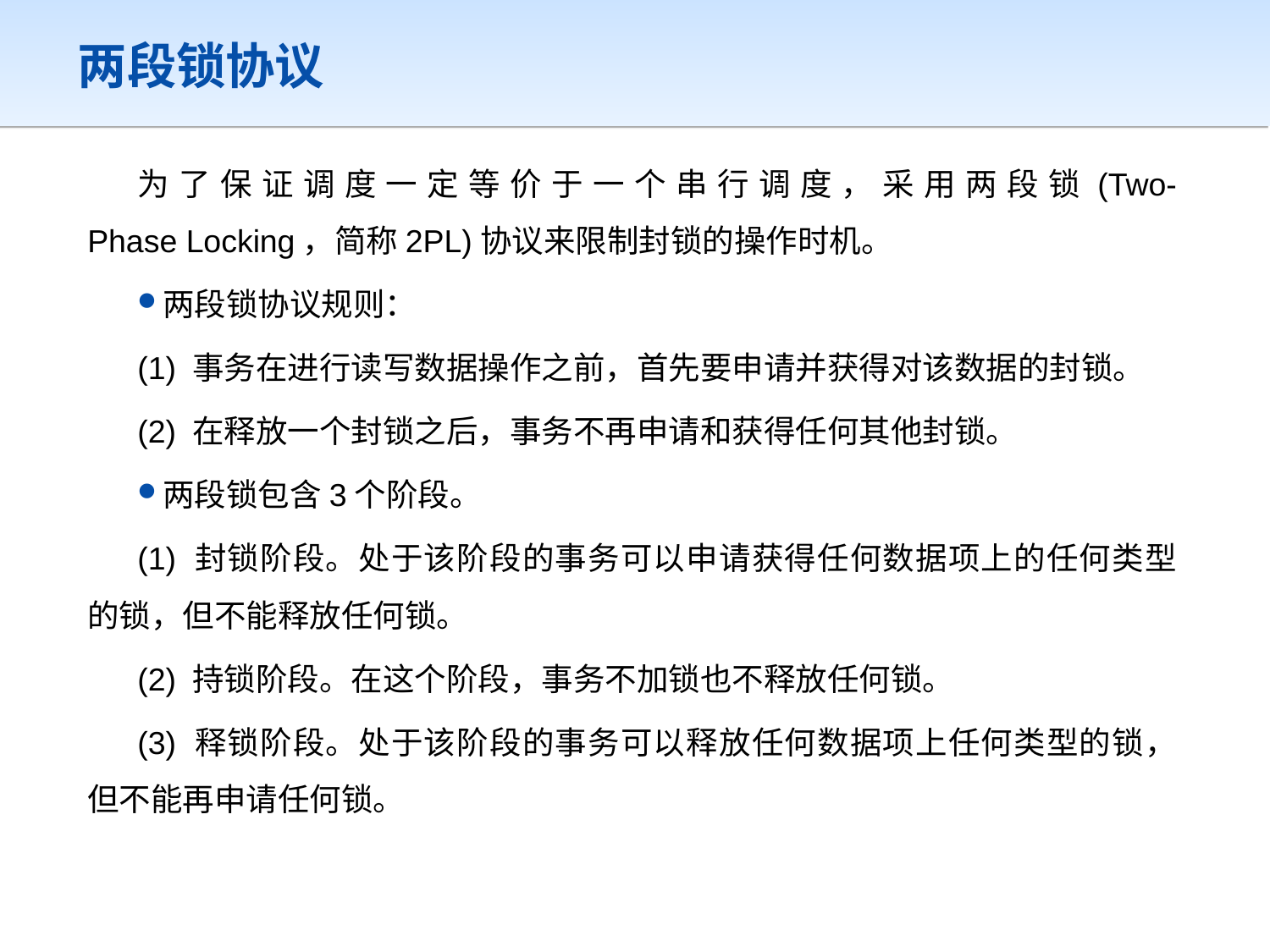

# 两段锁协议
为了保证调度一定等价于一个串行调度，采用两段锁(Two-Phase Locking，简称2PL)协议来限制封锁的操作时机。
两段锁协议规则：
(1) 事务在进行读写数据操作之前，首先要申请并获得对该数据的封锁。
(2) 在释放一个封锁之后，事务不再申请和获得任何其他封锁。
两段锁包含3个阶段。
(1) 封锁阶段。处于该阶段的事务可以申请获得任何数据项上的任何类型的锁，但不能释放任何锁。
(2) 持锁阶段。在这个阶段，事务不加锁也不释放任何锁。
(3) 释锁阶段。处于该阶段的事务可以释放任何数据项上任何类型的锁，但不能再申请任何锁。